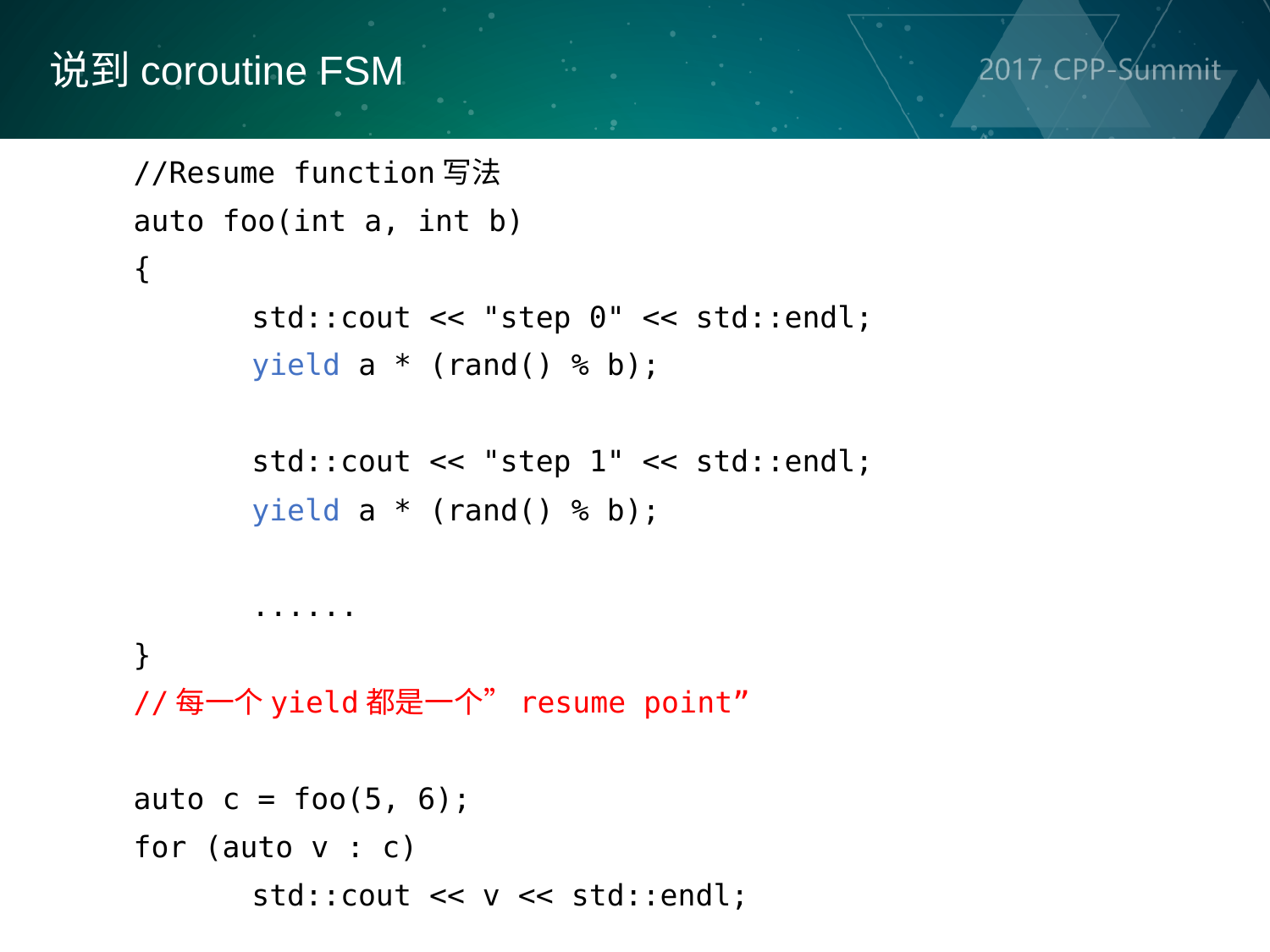

说到coroutine FSM
//Resume function写法
auto foo(int a, int b)
{
	std::cout << "step 0" << std::endl;
	yield a * (rand() % b);

	std::cout << "step 1" << std::endl;
	yield a * (rand() % b);

	......
}
//每一个yield都是一个”resume point”

auto c = foo(5, 6);
for (auto v : c)
	std::cout << v << std::endl;